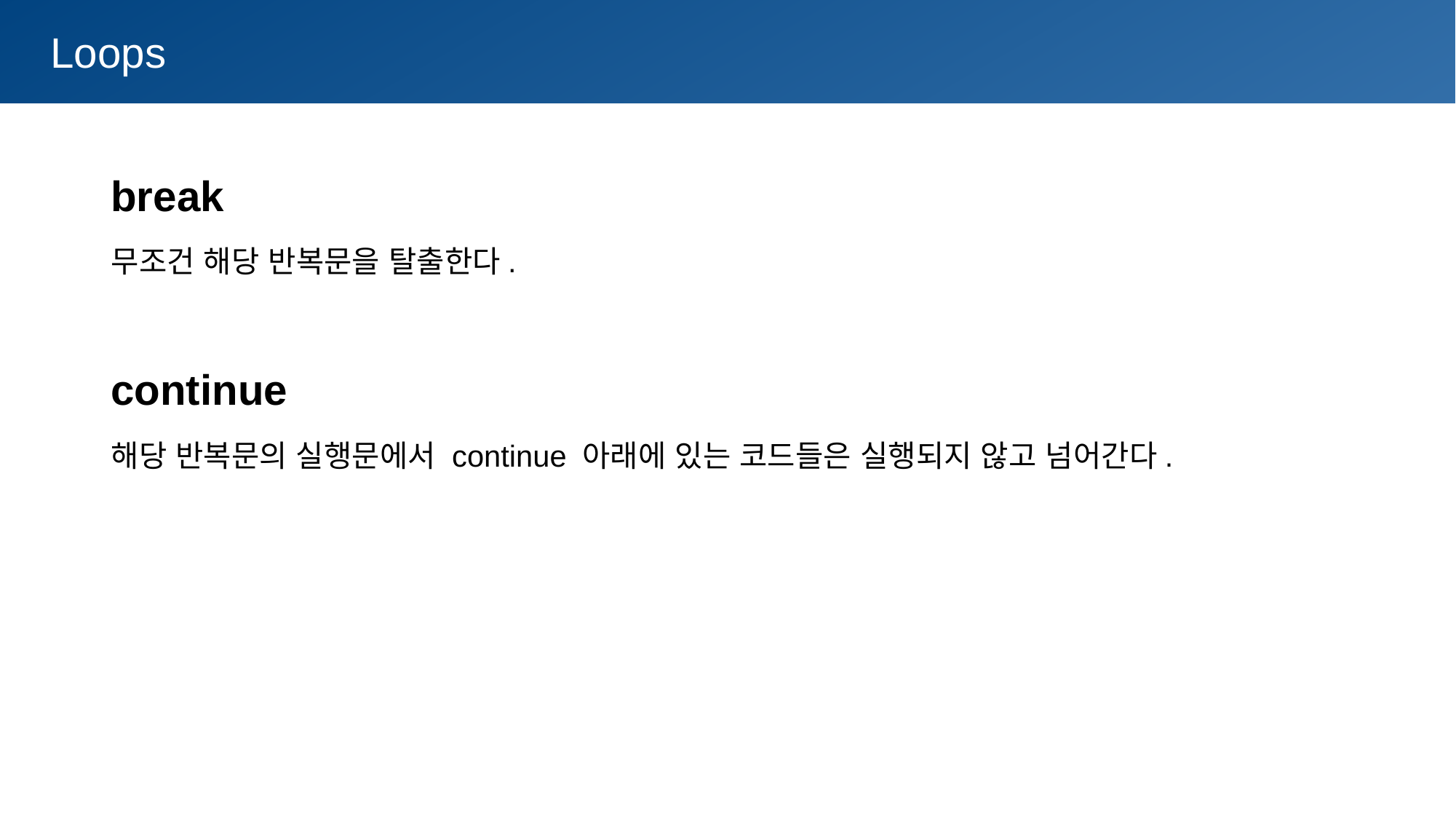

Loops
break
무조건 해당 반복문을 탈출한다.

continue
해당 반복문의 실행문에서 continue 아래에 있는 코드들은 실행되지 않고 넘어간다.